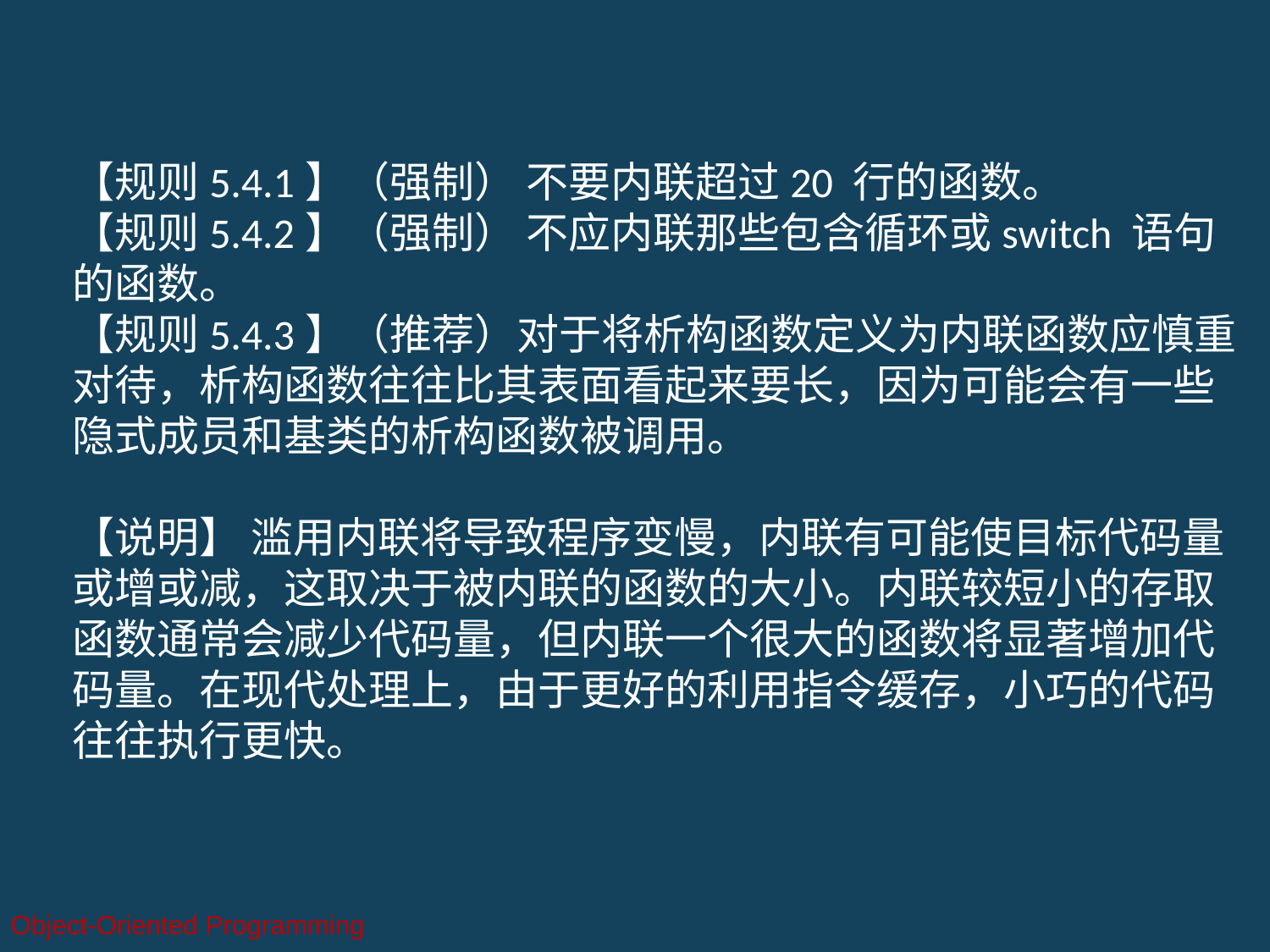

【规则5.4.1】（强制） 不要内联超过20 行的函数。
【规则5.4.2】（强制） 不应内联那些包含循环或switch 语句的函数。
【规则5.4.3】（推荐）对于将析构函数定义为内联函数应慎重对待，析构函数往往比其表面看起来要长，因为可能会有一些隐式成员和基类的析构函数被调用。

【说明】 滥用内联将导致程序变慢，内联有可能使目标代码量或增或减，这取决于被内联的函数的大小。内联较短小的存取函数通常会减少代码量，但内联一个很大的函数将显著增加代码量。在现代处理上，由于更好的利用指令缓存，小巧的代码往往执行更快。
Object-Oriented Programming